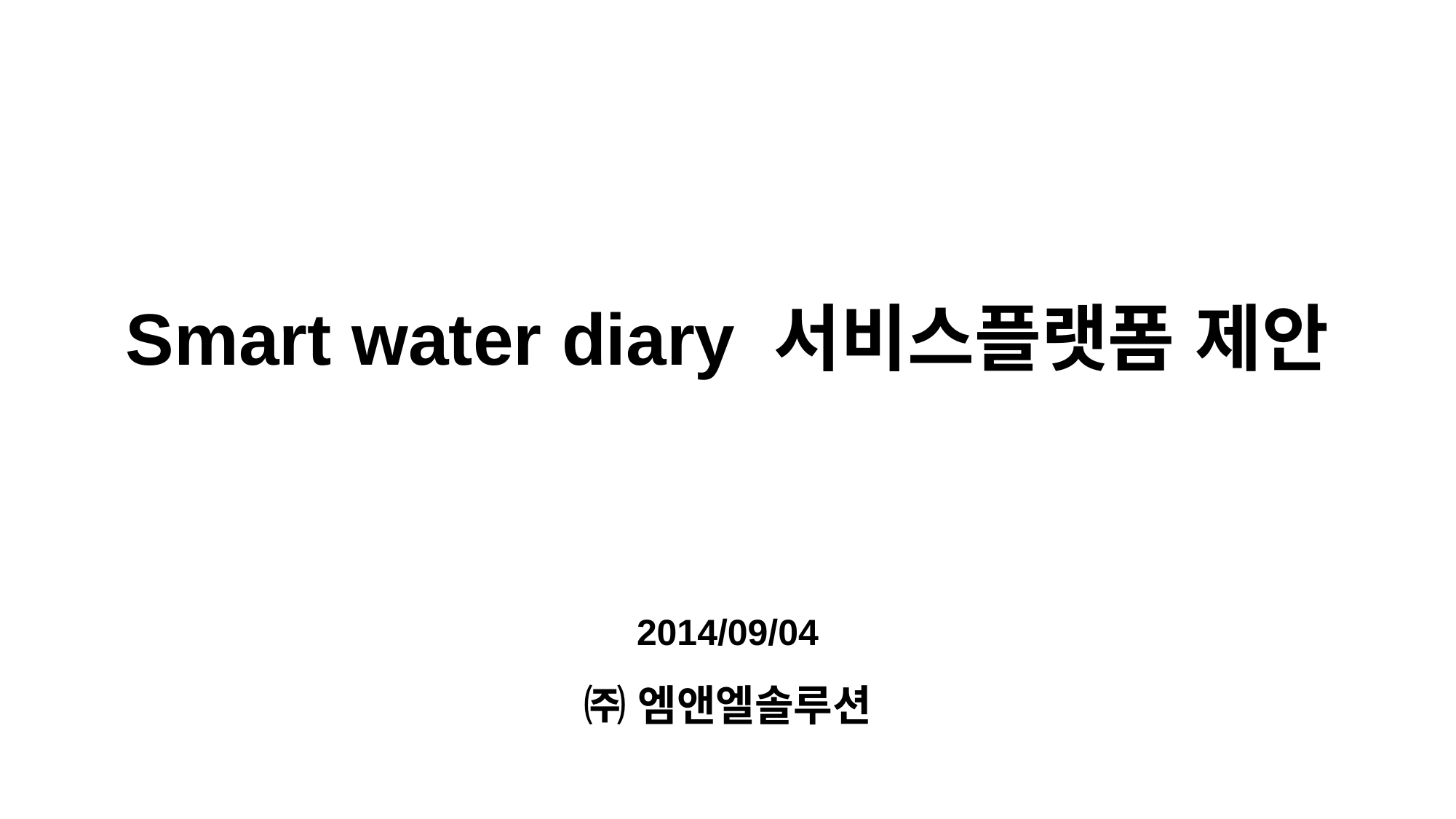

Smart water diary 서비스플랫폼 제안
2014/09/04
㈜ 엠앤엘솔루션